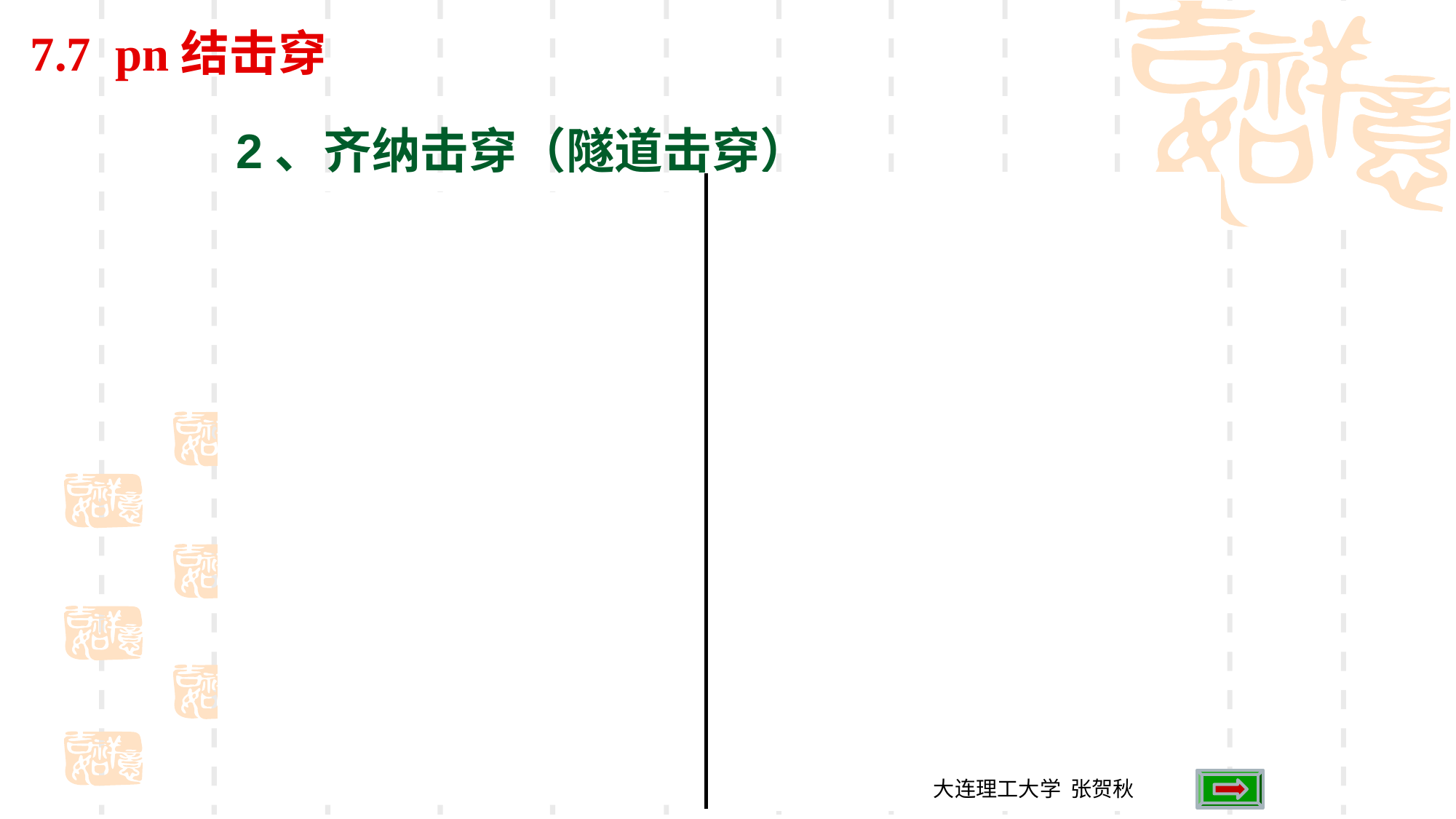

7.7  pn结击穿
2、齐纳击穿（隧道击穿）

反偏

热平衡
p
n

EC

EF

EC

EV

EF

p

EV
n

大连理工大学  张贺秋